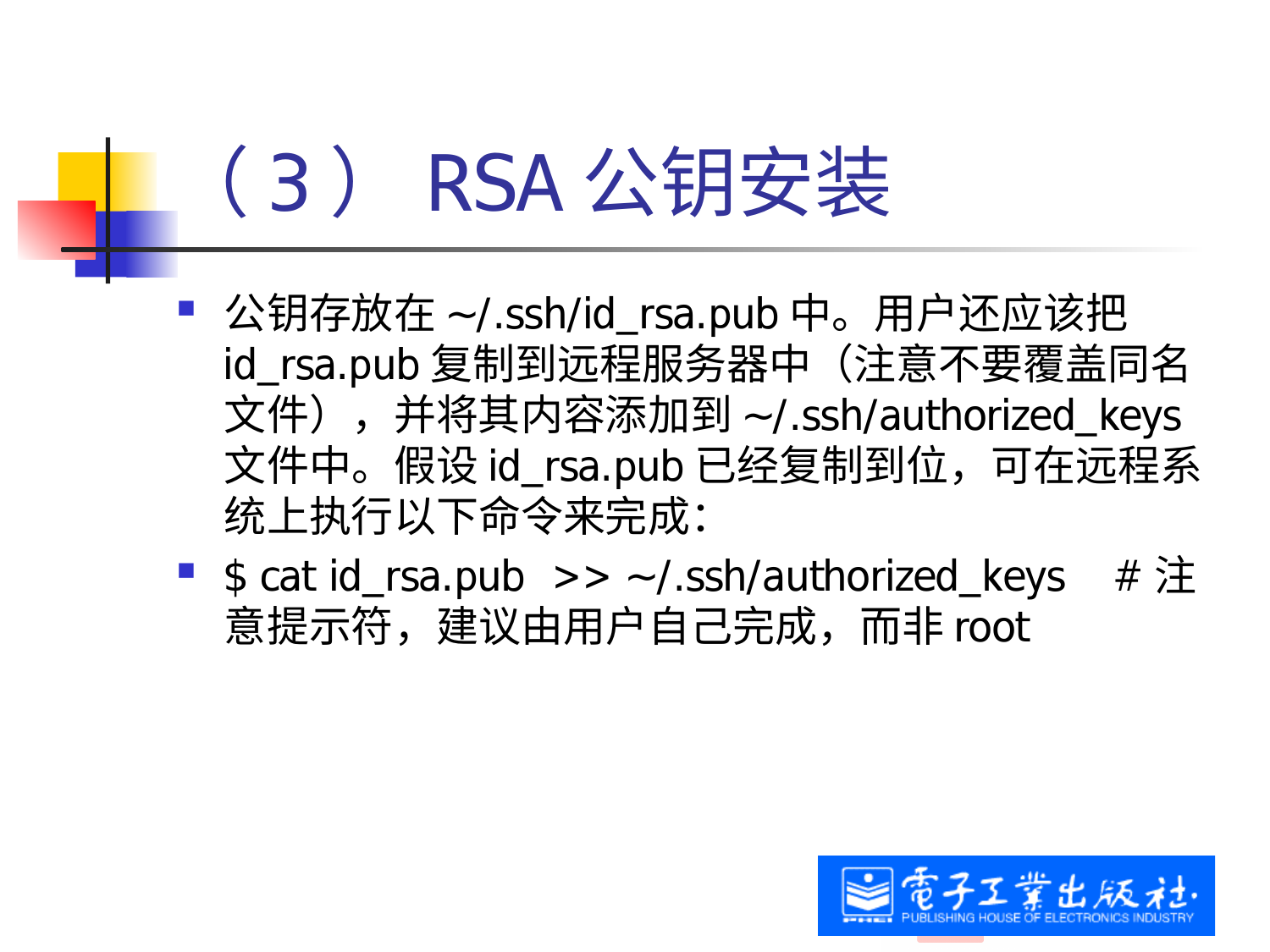

# （3）RSA公钥安装
公钥存放在~/.ssh/id_rsa.pub中。用户还应该把id_rsa.pub复制到远程服务器中（注意不要覆盖同名文件），并将其内容添加到~/.ssh/authorized_keys文件中。假设id_rsa.pub已经复制到位，可在远程系统上执行以下命令来完成：
$ cat id_rsa.pub  >> ~/.ssh/authorized_keys 	#注意提示符，建议由用户自己完成，而非root